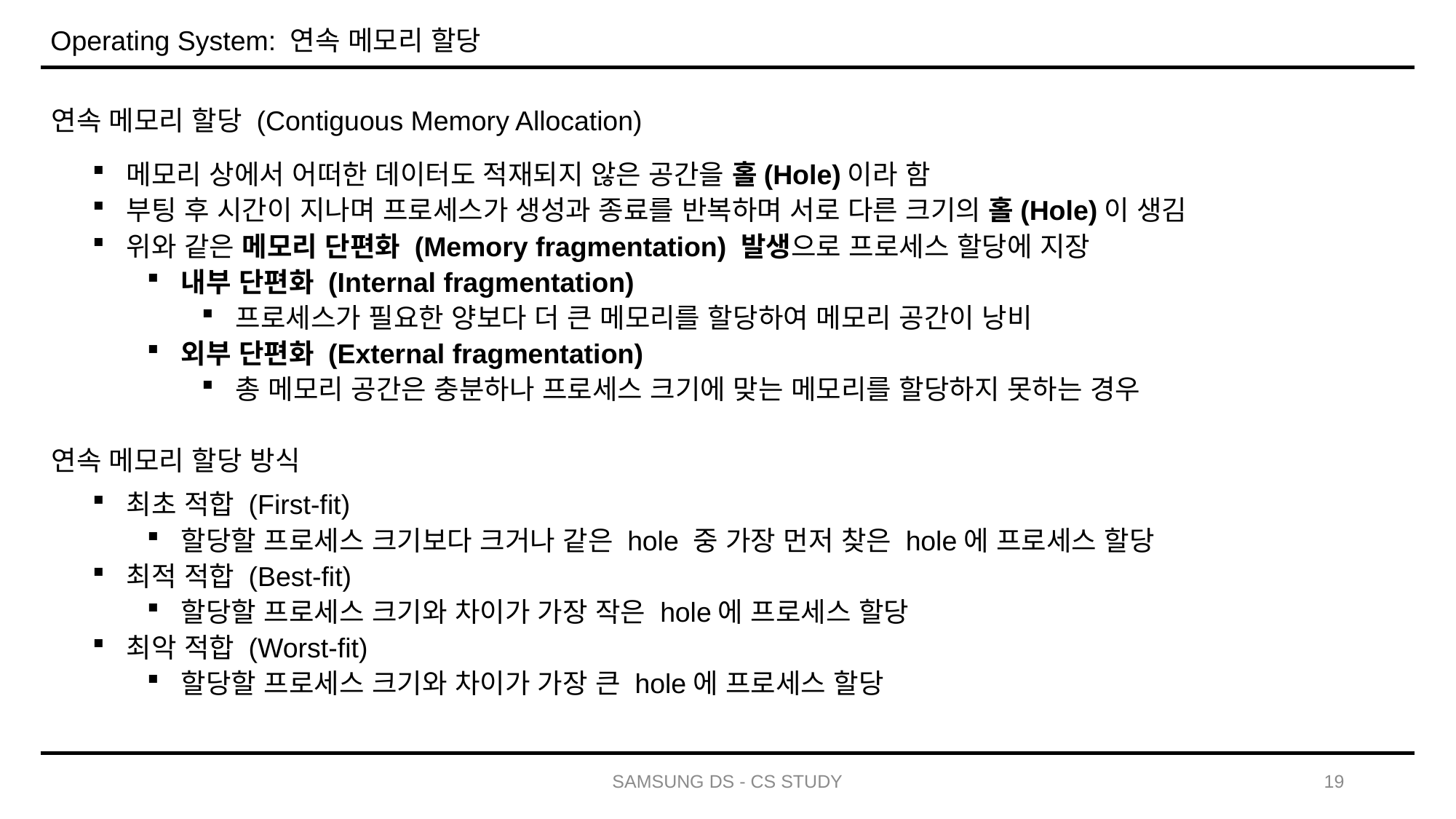

Operating System: 연속 메모리 할당
연속 메모리 할당 (Contiguous Memory Allocation)
메모리 상에서 어떠한 데이터도 적재되지 않은 공간을 홀(Hole)이라 함
부팅 후 시간이 지나며 프로세스가 생성과 종료를 반복하며 서로 다른 크기의 홀(Hole)이 생김
위와 같은 메모리 단편화 (Memory fragmentation) 발생으로 프로세스 할당에 지장
내부 단편화 (Internal fragmentation)
프로세스가 필요한 양보다 더 큰 메모리를 할당하여 메모리 공간이 낭비
외부 단편화 (External fragmentation)
총 메모리 공간은 충분하나 프로세스 크기에 맞는 메모리를 할당하지 못하는 경우
연속 메모리 할당 방식
최초 적합 (First-fit)
할당할 프로세스 크기보다 크거나 같은 hole 중 가장 먼저 찾은 hole에 프로세스 할당
최적 적합 (Best-fit)
할당할 프로세스 크기와 차이가 가장 작은 hole에 프로세스 할당
최악 적합 (Worst-fit)
할당할 프로세스 크기와 차이가 가장 큰 hole에 프로세스 할당
SAMSUNG DS - CS STUDY
19